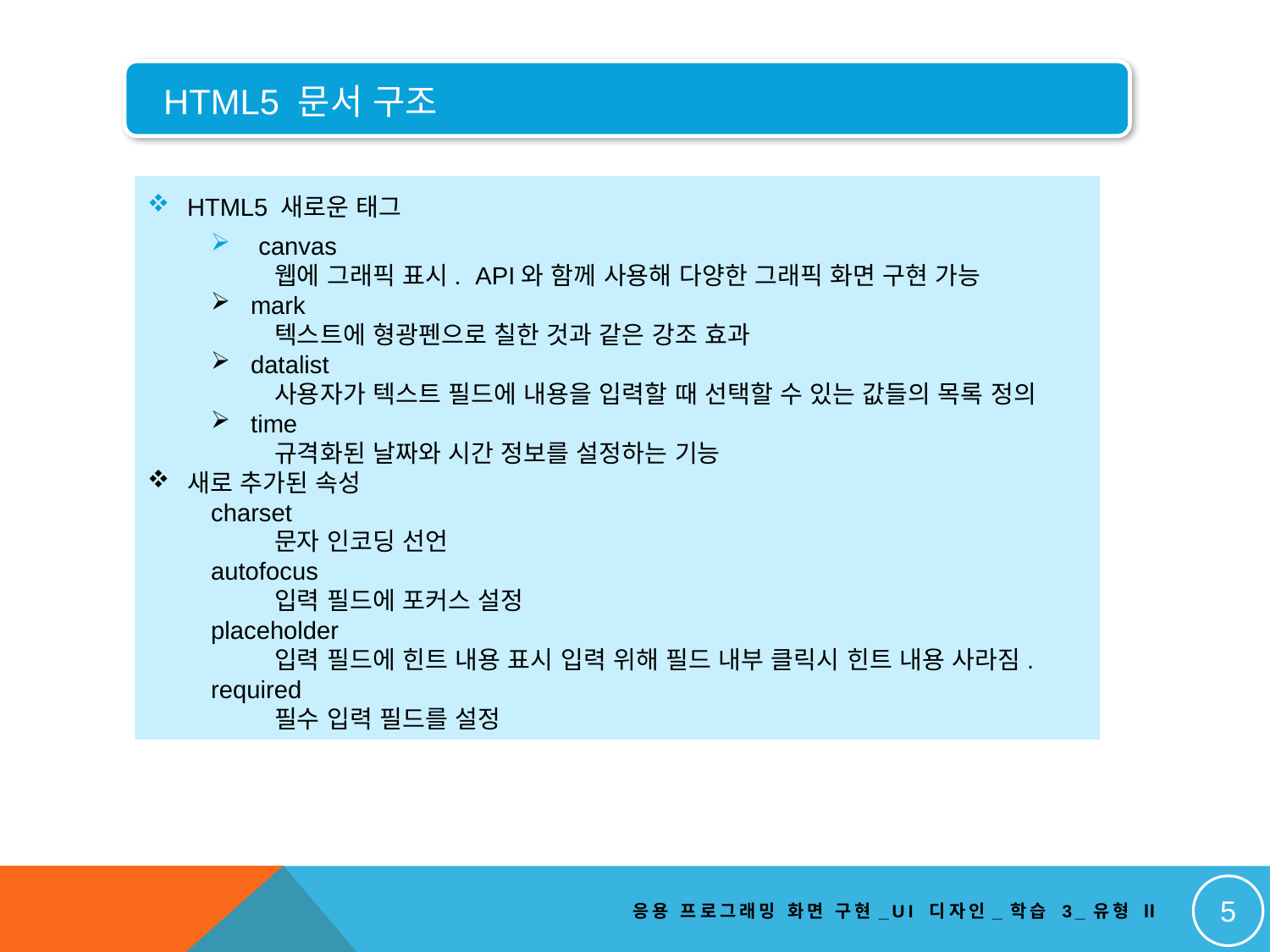

Html5 문서 구조
HTML5 새로운 태그
canvas
웹에 그래픽 표시.  API와 함께 사용해 다양한 그래픽 화면 구현 가능
mark
텍스트에 형광펜으로 칠한 것과 같은 강조 효과
datalist
사용자가 텍스트 필드에 내용을 입력할 때 선택할 수 있는 값들의 목록 정의
time
규격화된 날짜와 시간 정보를 설정하는 기능
새로 추가된 속성
charset
문자 인코딩 선언
autofocus
입력 필드에 포커스 설정
placeholder
입력 필드에 힌트 내용 표시 입력 위해 필드 내부 클릭시 힌트 내용 사라짐.
required
필수 입력 필드를 설정
5
응용 프로그래밍 화면 구현_UI 디자인_학습 3_유형 Ⅱ